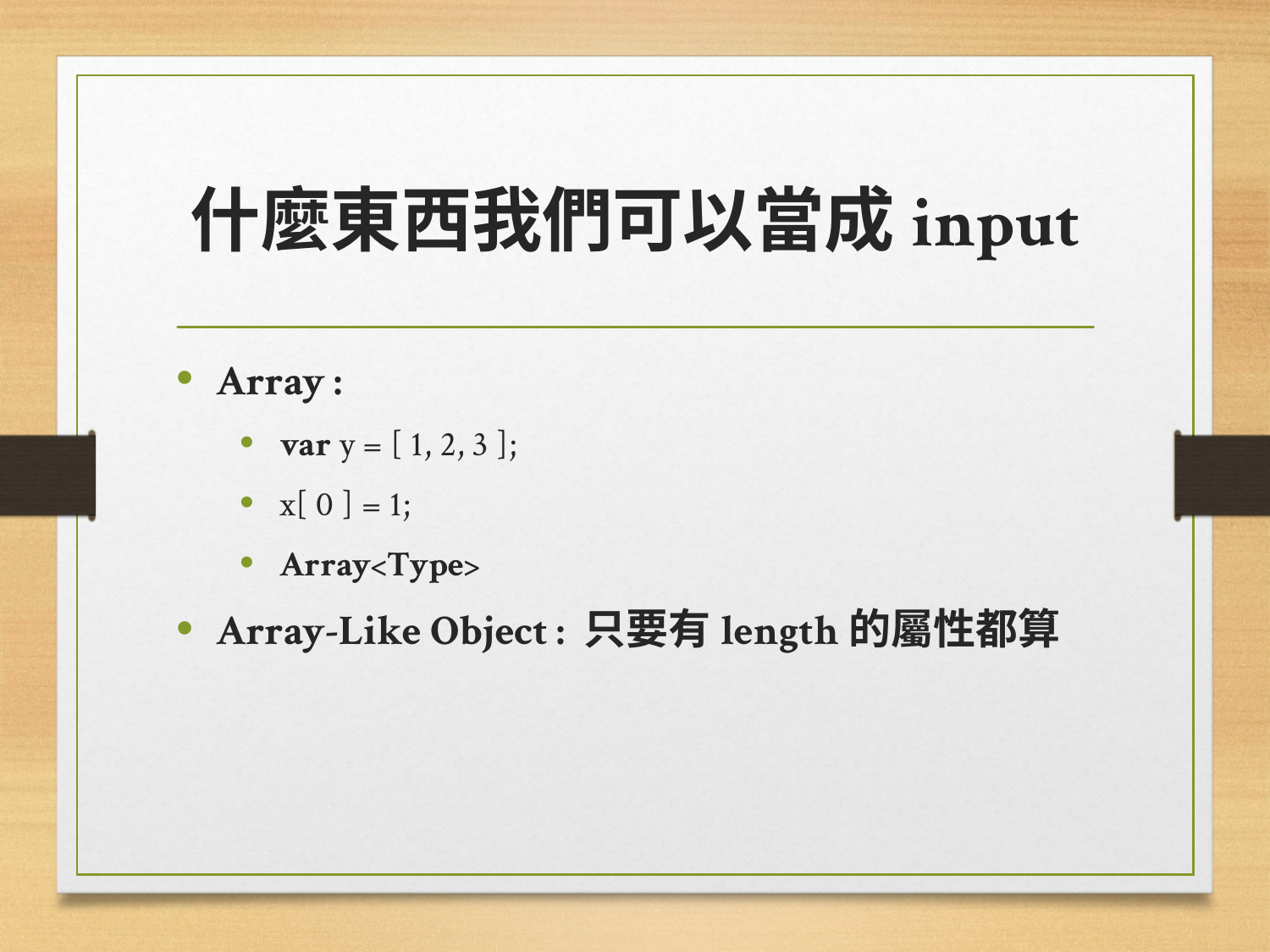

# 什麼東西我們可以當成input
Array :
var y = [ 1, 2, 3 ];
x[ 0 ] = 1;
Array<Type>
Array-Like Object : 只要有length的屬性都算